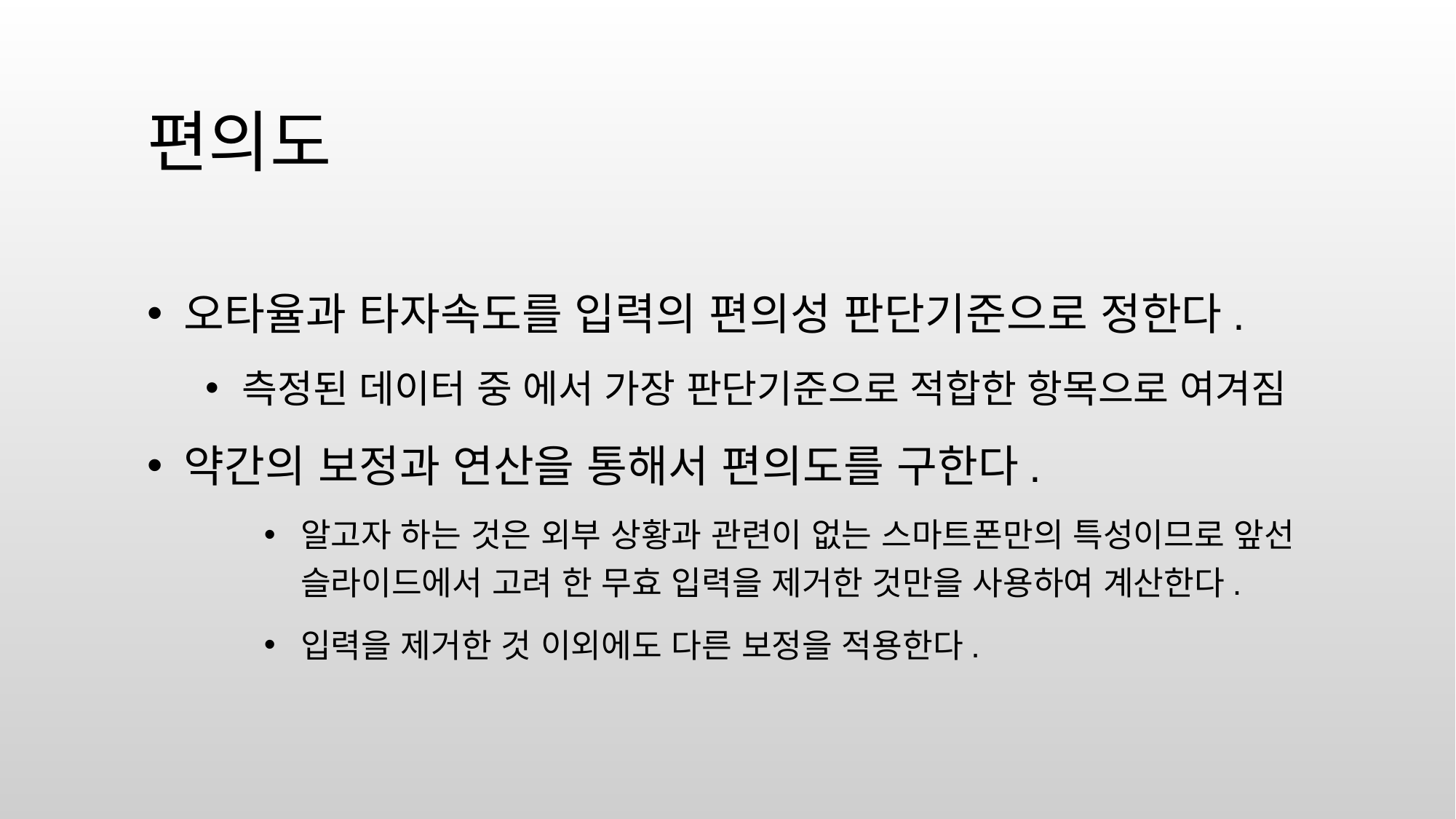

# 편의도
오타율과 타자속도를 입력의 편의성 판단기준으로 정한다.
측정된 데이터 중 에서 가장 판단기준으로 적합한 항목으로 여겨짐
약간의 보정과 연산을 통해서 편의도를 구한다.
알고자 하는 것은 외부 상황과 관련이 없는 스마트폰만의 특성이므로 앞선 슬라이드에서 고려 한 무효 입력을 제거한 것만을 사용하여 계산한다.
입력을 제거한 것 이외에도 다른 보정을 적용한다.